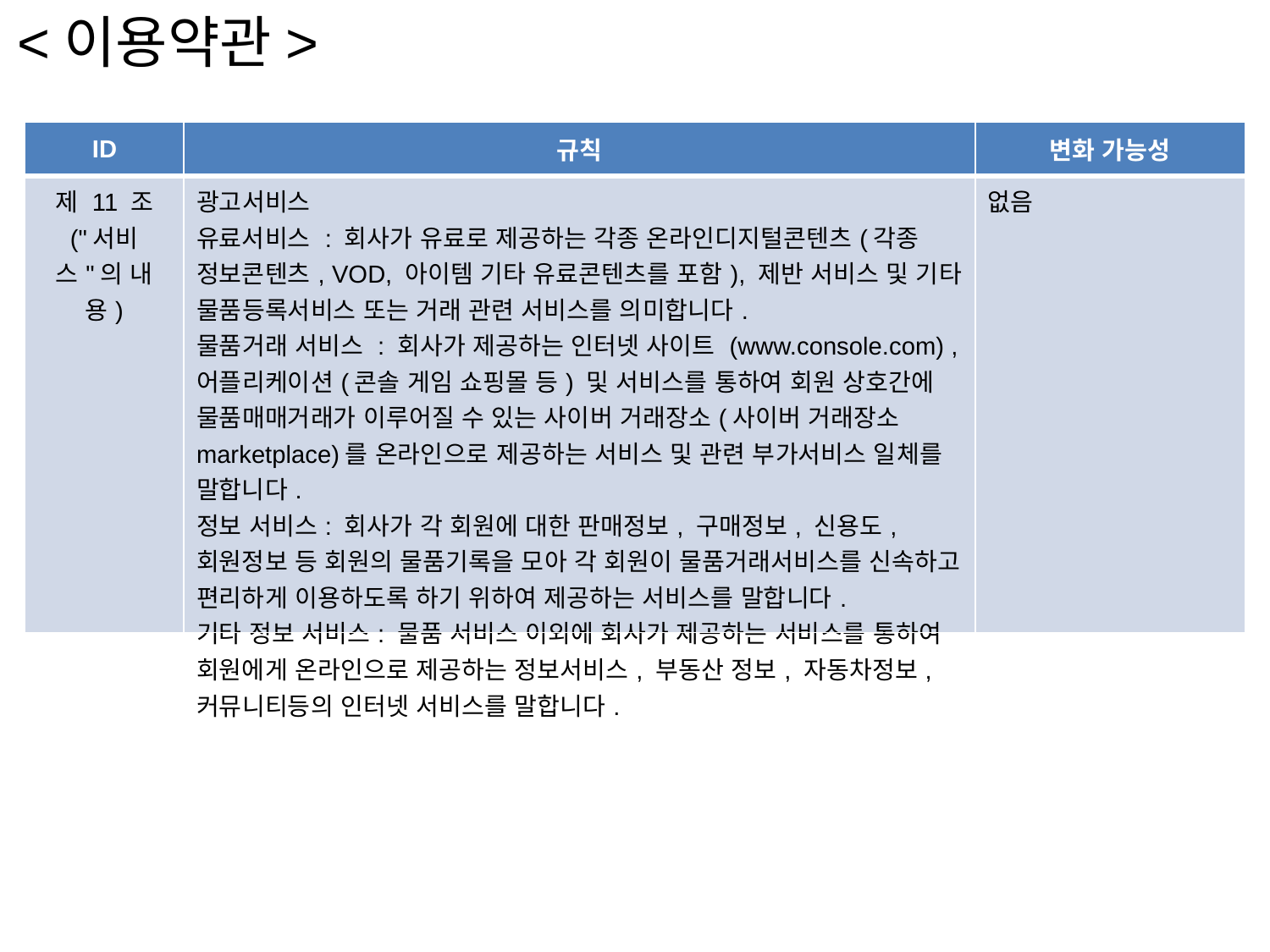

<이용약관>
| ID | 규칙 | 변화 가능성 |
| --- | --- | --- |
| 제 11 조 ("서비스"의 내용) | 광고서비스 유료서비스 : 회사가 유료로 제공하는 각종 온라인디지털콘텐츠(각종 정보콘텐츠, VOD, 아이템 기타 유료콘텐츠를 포함), 제반 서비스 및 기타 물품등록서비스 또는 거래 관련 서비스를 의미합니다. 물품거래 서비스 : 회사가 제공하는 인터넷 사이트 (www.console.com) , 어플리케이션(콘솔 게임 쇼핑몰 등) 및 서비스를 통하여 회원 상호간에 물품매매거래가 이루어질 수 있는 사이버 거래장소(사이버 거래장소 marketplace)를 온라인으로 제공하는 서비스 및 관련 부가서비스 일체를 말합니다. 정보 서비스: 회사가 각 회원에 대한 판매정보, 구매정보, 신용도, 회원정보 등 회원의 물품기록을 모아 각 회원이 물품거래서비스를 신속하고 편리하게 이용하도록 하기 위하여 제공하는 서비스를 말합니다. 기타 정보 서비스: 물품 서비스 이외에 회사가 제공하는 서비스를 통하여 회원에게 온라인으로 제공하는 정보서비스, 부동산 정보, 자동차정보, 커뮤니티등의 인터넷 서비스를 말합니다. | 없음 |